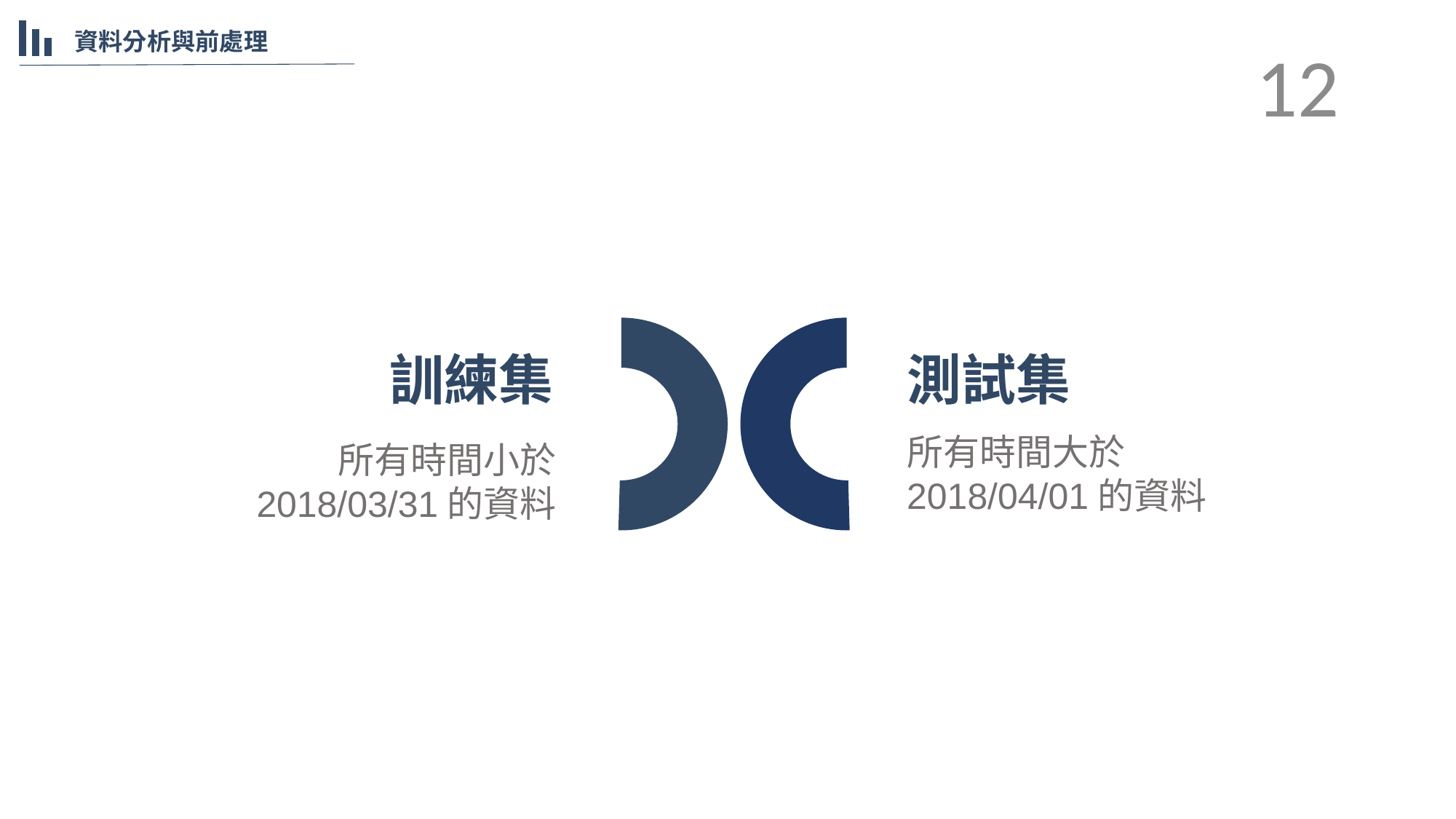

資料分析與前處理

12

訓練集
測試集
所有時間大於
2018/04/01的資料
所有時間小於
2018/03/31的資料